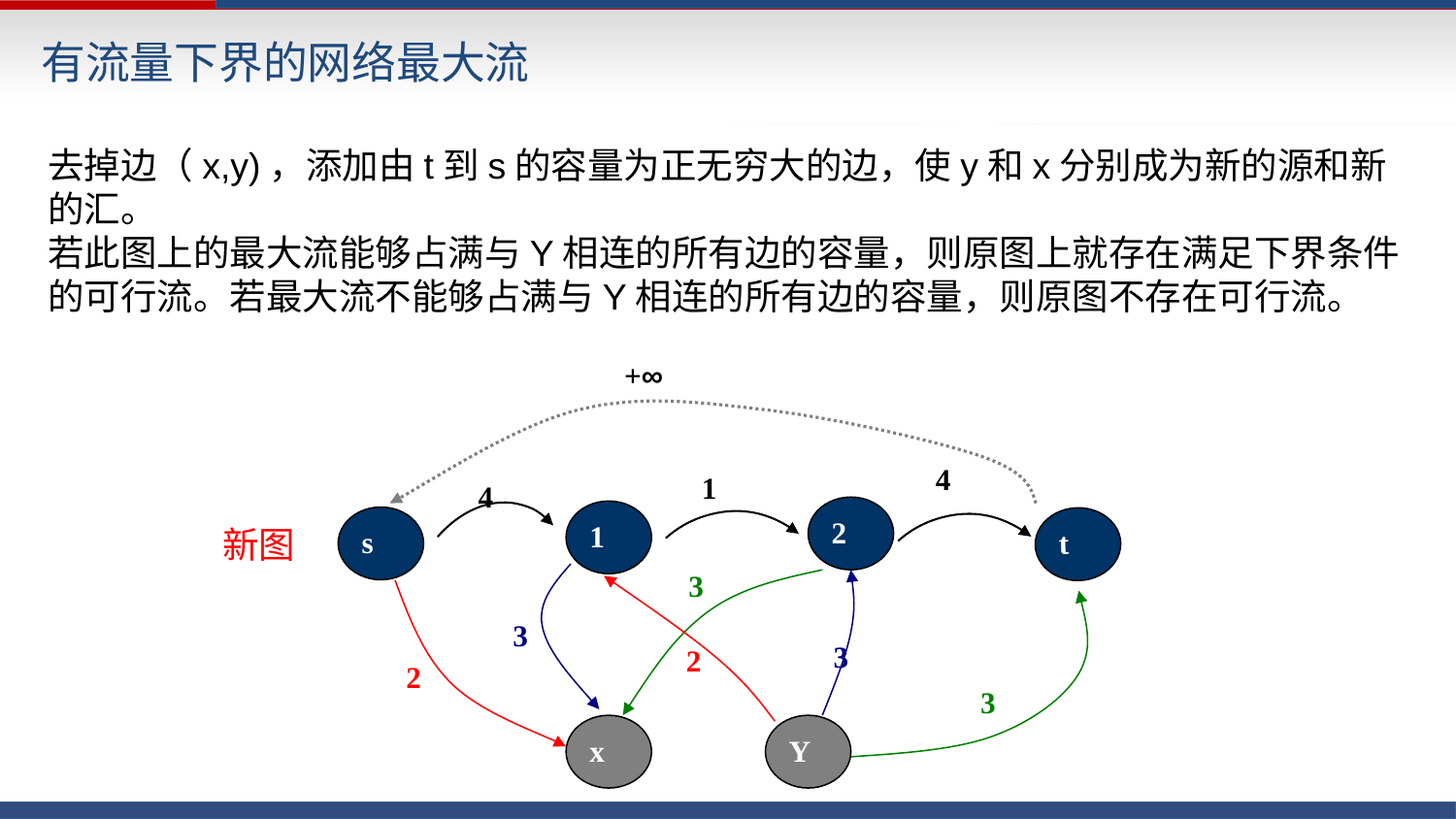

有流量下界的网络最大流
去掉边（x,y)，添加由t到s的容量为正无穷大的边，使y和x分别成为新的源和新的汇。
若此图上的最大流能够占满与Y相连的所有边的容量，则原图上就存在满足下界条件的可行流。若最大流不能够占满与Y相连的所有边的容量，则原图不存在可行流。
+∞

4

1

4

2
1

s
t
3

3
3
2
2
3
x
Y
新图